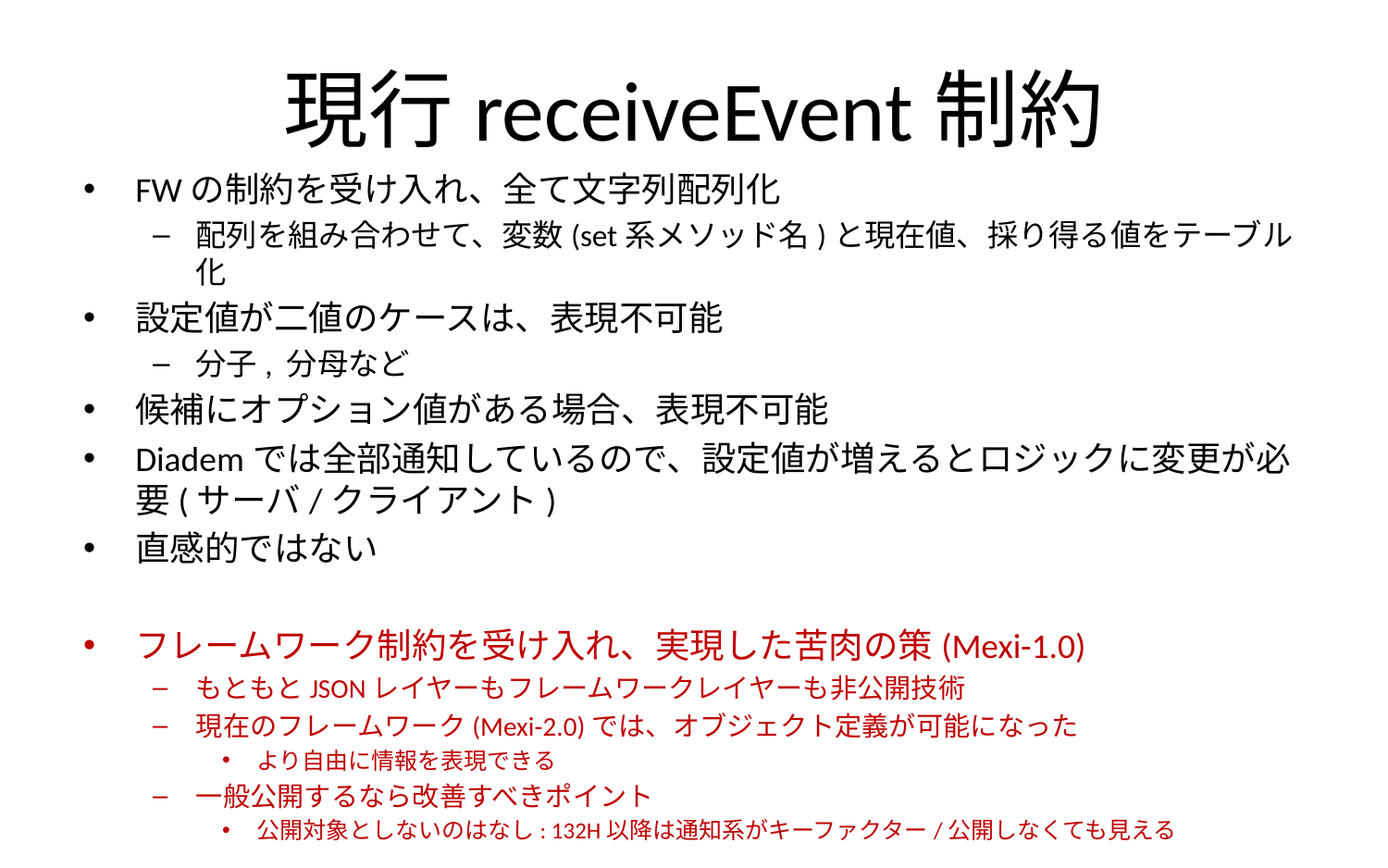

# 現行receiveEvent制約
FWの制約を受け入れ、全て文字列配列化
配列を組み合わせて、変数(set系メソッド名)と現在値、採り得る値をテーブル化
設定値が二値のケースは、表現不可能
分子, 分母など
候補にオプション値がある場合、表現不可能
Diademでは全部通知しているので、設定値が増えるとロジックに変更が必要(サーバ/クライアント)
直感的ではない

フレームワーク制約を受け入れ、実現した苦肉の策(Mexi-1.0)
もともとJSONレイヤーもフレームワークレイヤーも非公開技術
現在のフレームワーク(Mexi-2.0)では、オブジェクト定義が可能になった
より自由に情報を表現できる
一般公開するなら改善すべきポイント
公開対象としないのはなし: 132H以降は通知系がキーファクター/公開しなくても見える